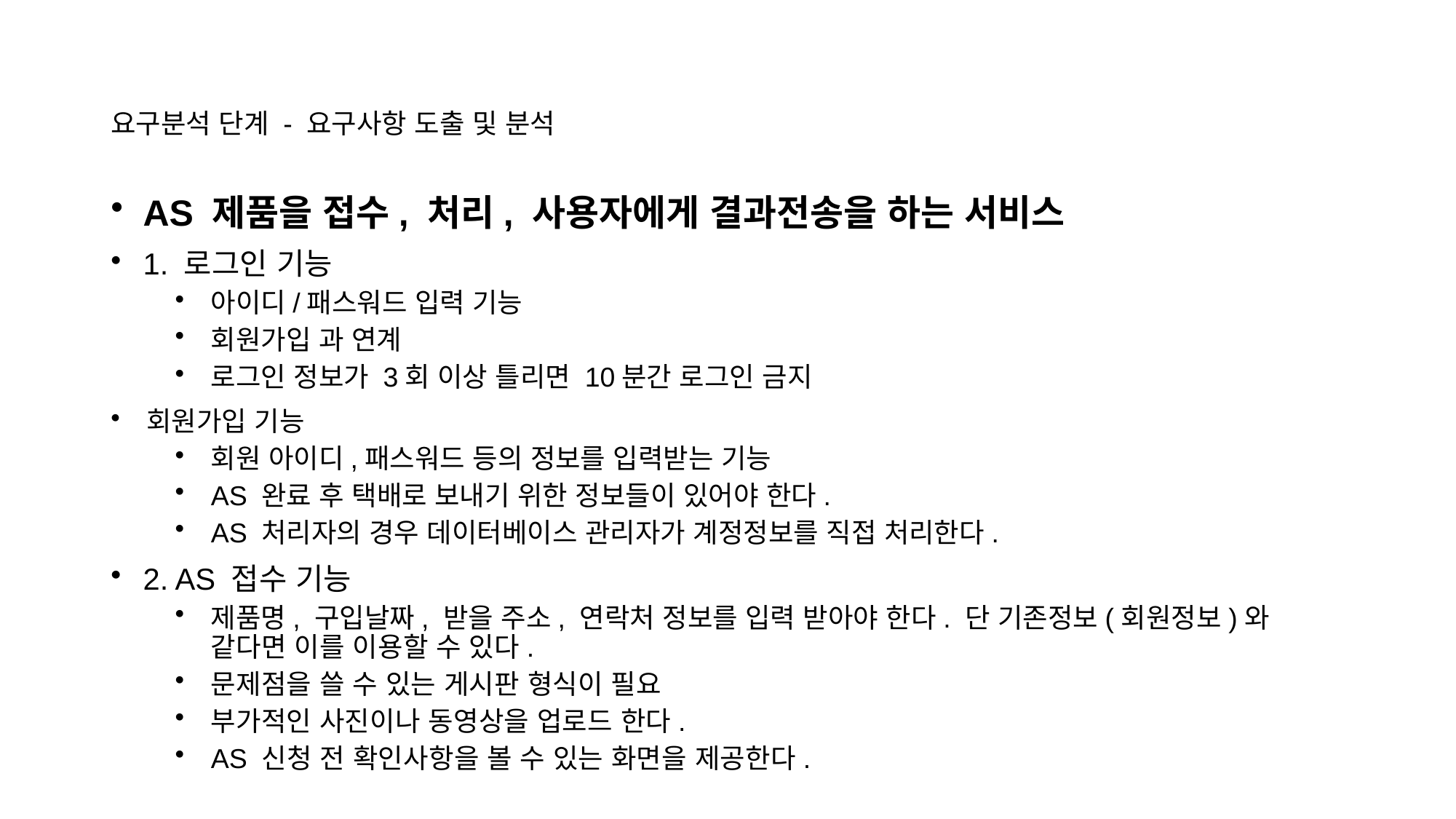

# 요구분석 단계 - 요구사항 도출 및 분석
AS 제품을 접수, 처리, 사용자에게 결과전송을 하는 서비스
1. 로그인 기능
아이디/패스워드 입력 기능
회원가입 과 연계
로그인 정보가 3회 이상 틀리면 10분간 로그인 금지
회원가입 기능
회원 아이디,패스워드 등의 정보를 입력받는 기능
AS 완료 후 택배로 보내기 위한 정보들이 있어야 한다.
AS 처리자의 경우 데이터베이스 관리자가 계정정보를 직접 처리한다.
2. AS 접수 기능
제품명, 구입날짜, 받을 주소, 연락처 정보를 입력 받아야 한다. 단 기존정보(회원정보)와 같다면 이를 이용할 수 있다.
문제점을 쓸 수 있는 게시판 형식이 필요
부가적인 사진이나 동영상을 업로드 한다.
AS 신청 전 확인사항을 볼 수 있는 화면을 제공한다.